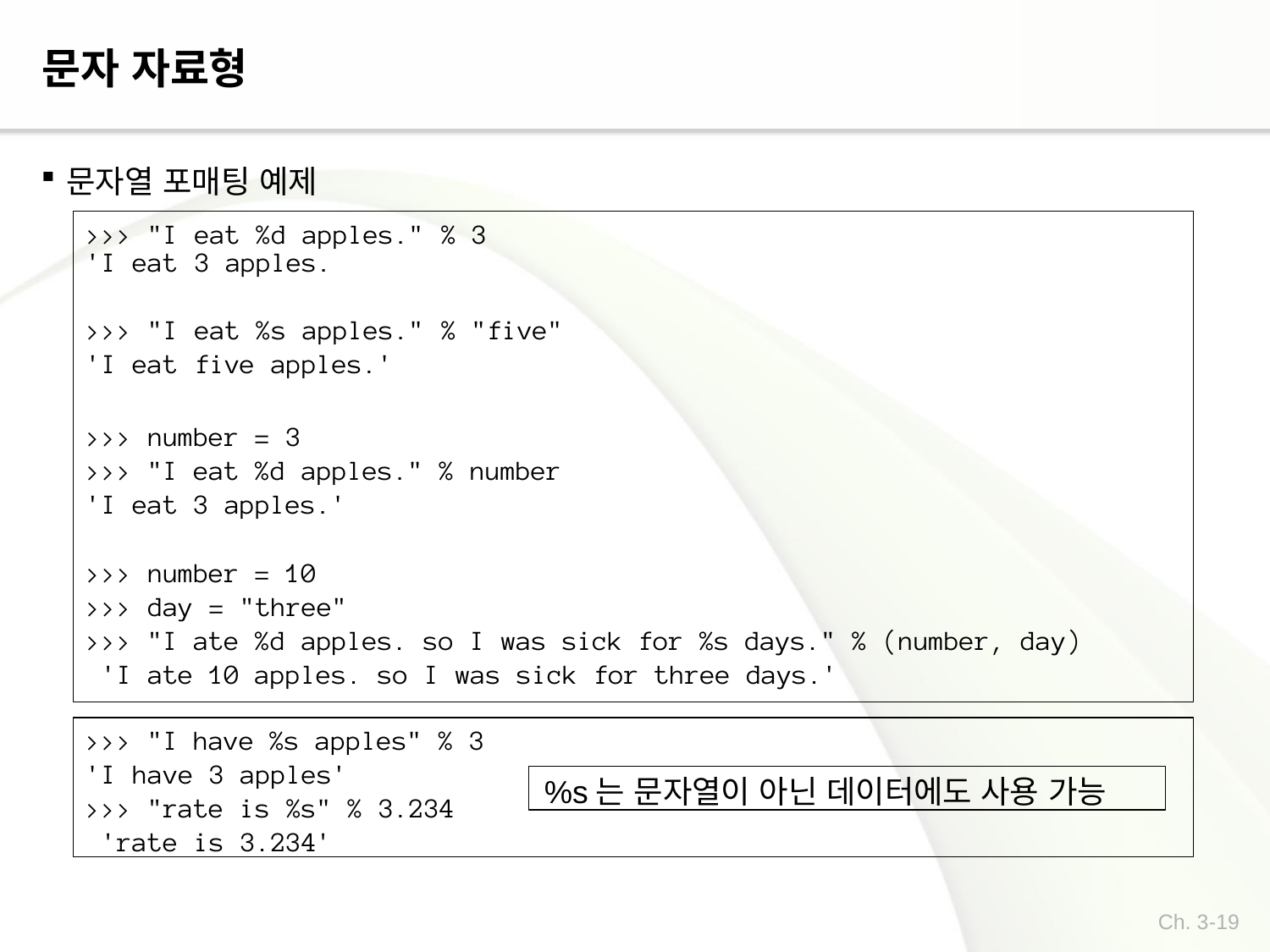

# 문자 자료형
문자열 포매팅 예제

| >>> "I 'I eat | eat %d apples." 3 apples. | % | 3 |
| --- | --- | --- | --- |
| >>> "I 'I eat | eat %s apples." five apples.' | % | "five" |
>>> number = 3
>>> "I eat %d apples." % number
'I eat 3 apples.'

>>> number = 10
>>> day = "three"
>>> "I ate %d apples. so I was sick for %s days." % (number, day)  'I ate 10 apples. so I was sick for three days.'
>>> "I have %s apples" % 3
'I have 3 apples'
>>> "rate is %s" % 3.234  'rate is 3.234'
%s는 문자열이 아닌 데이터에도 사용 가능
Ch. 3-19